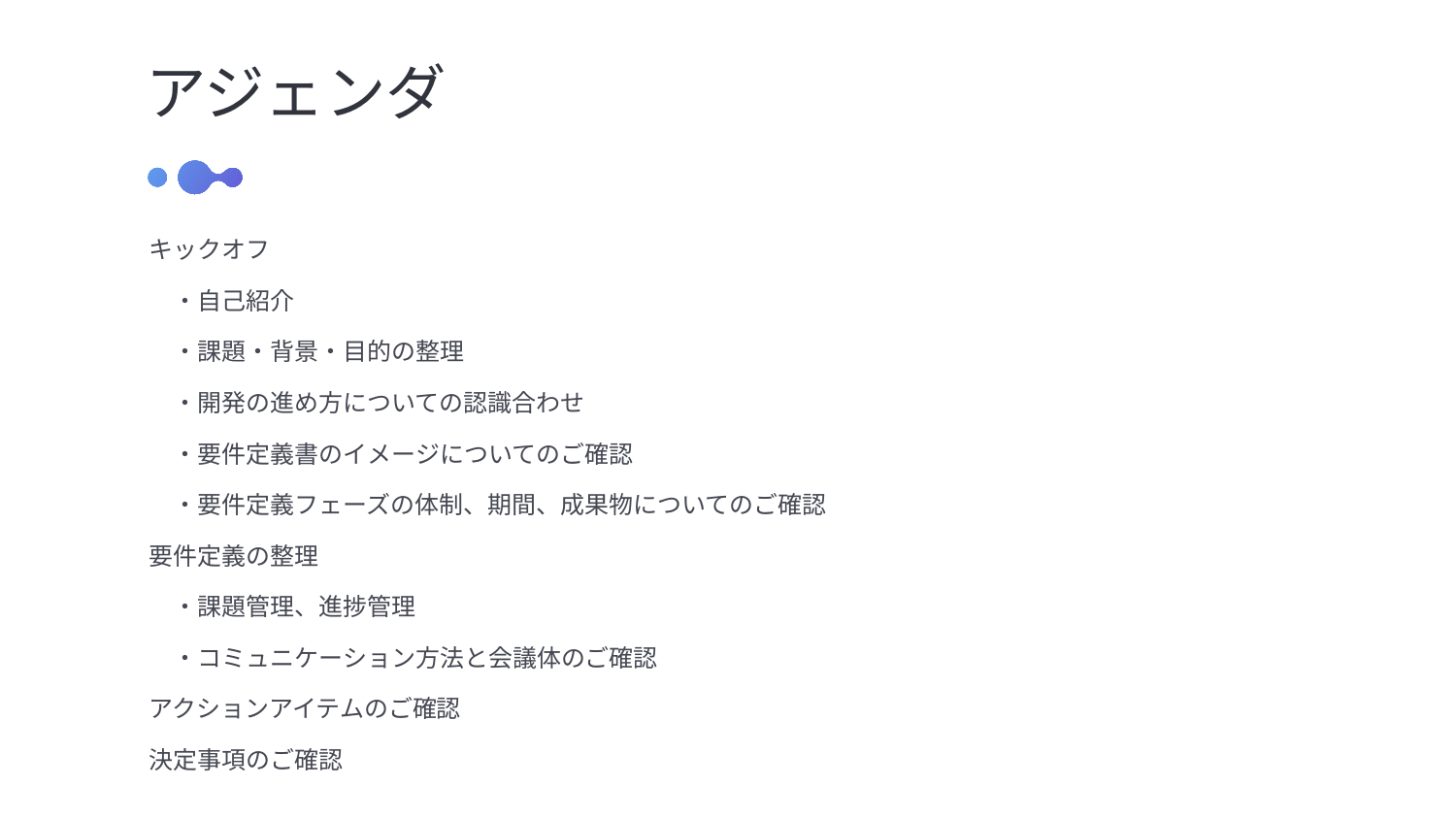

アジェンダ

キックオフ
　・自己紹介
　・課題・背景・目的の整理
　・開発の進め方についての認識合わせ
　・要件定義書のイメージについてのご確認
　・要件定義フェーズの体制、期間、成果物についてのご確認
要件定義の整理
　・課題管理、進捗管理
　・コミュニケーション方法と会議体のご確認
アクションアイテムのご確認
決定事項のご確認